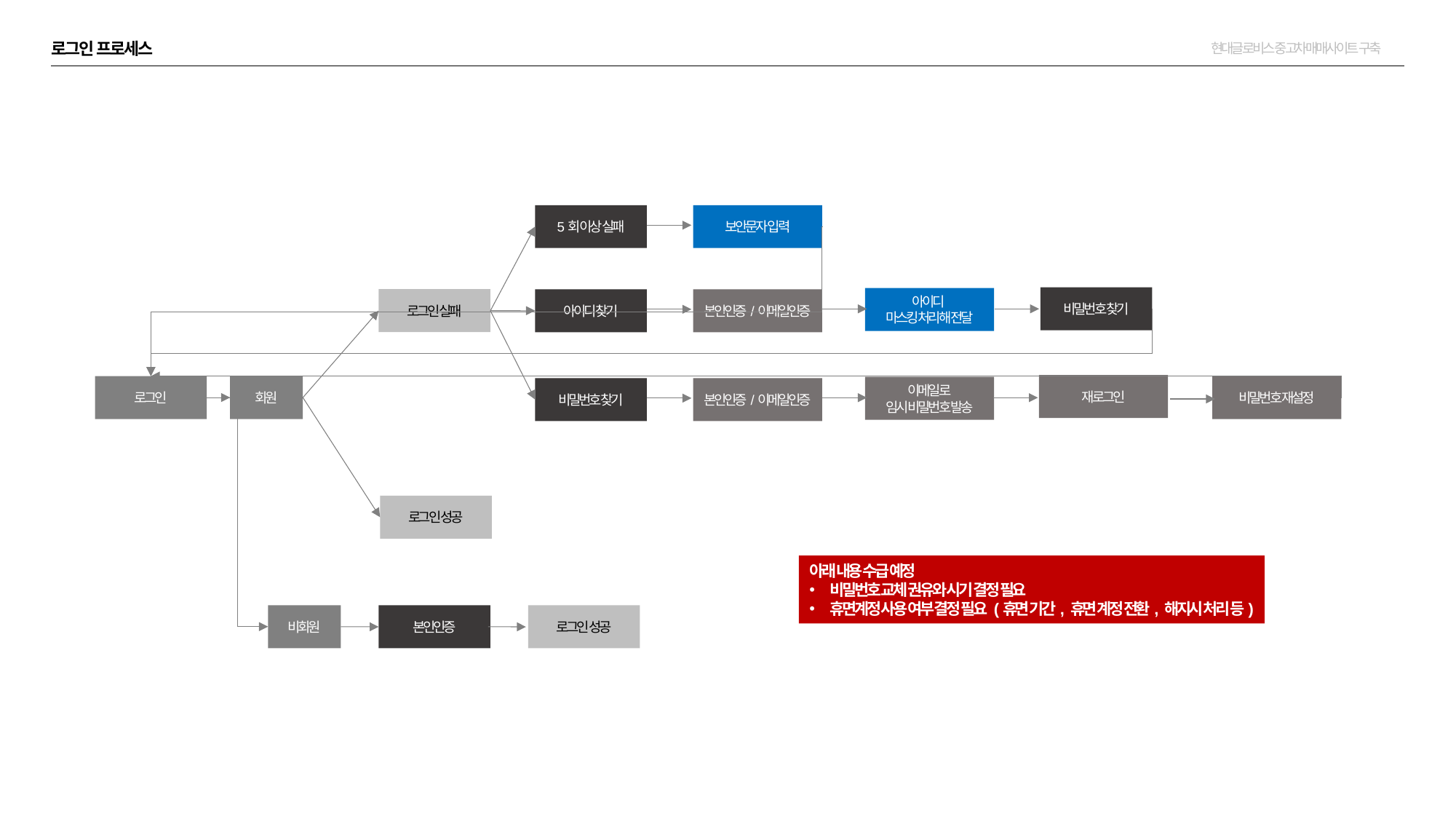

로그인 프로세스
보안문자 입력
5회 이상 실패
비밀번호 찾기
아이디
마스킹 처리해 전달
로그인 실패
아이디 찾기
본인인증/이메일인증
재로그인
로그인
회원
비밀번호 재설정
이메일로
임시 비밀번호 발송
비밀번호 찾기
본인인증/이메일인증
로그인 성공
비회원
로그인 성공
본인인증
아래 내용 수급 예정
비밀번호 교체 권유와 시기 결정 필요
휴면계정 사용 여부 결정 필요 (휴면 기간, 휴면 계정 전환, 해지시 처리 등)